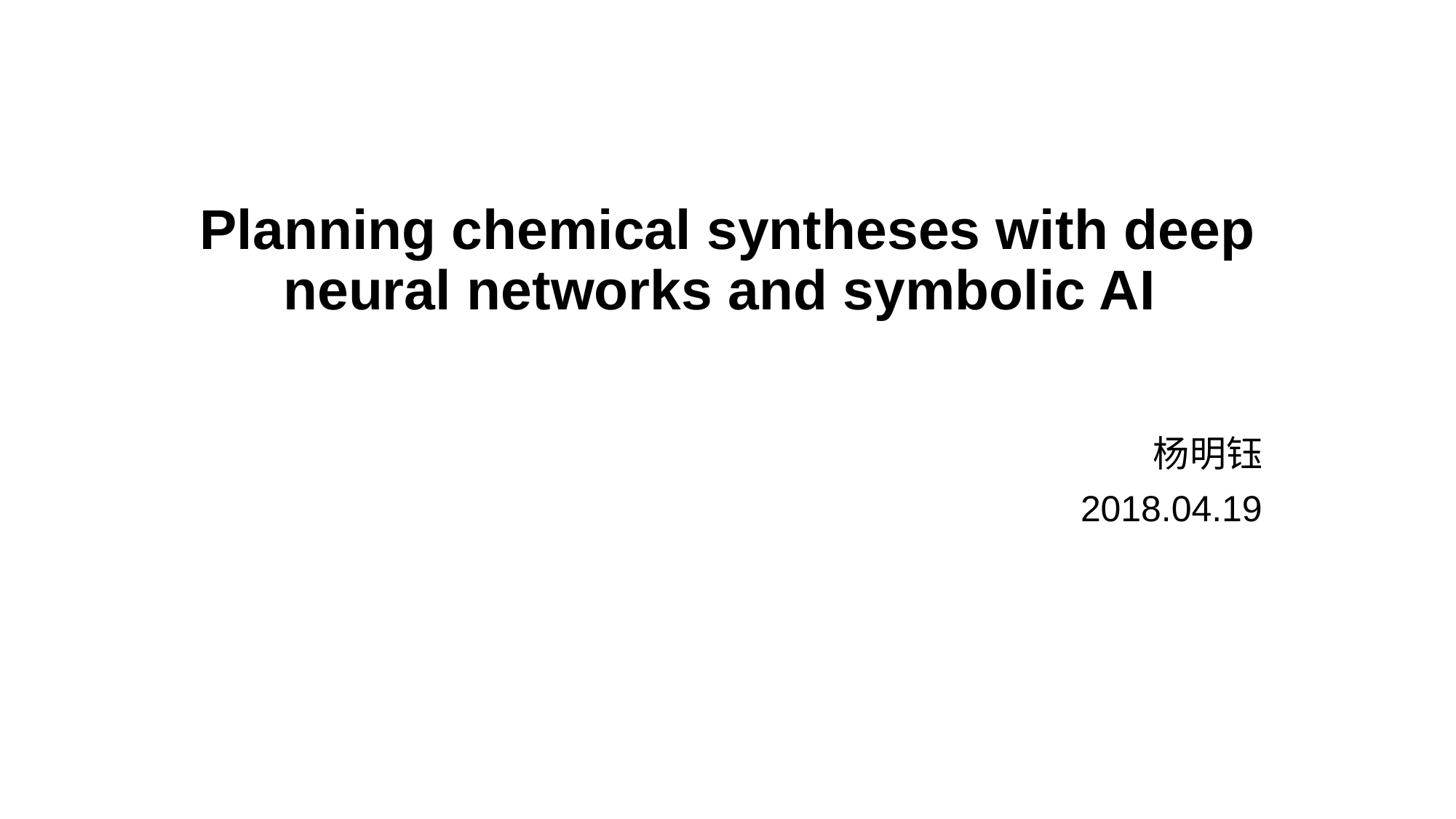

# Planning chemical syntheses with deep neural networks and symbolic AI
杨明钰
2018.04.19